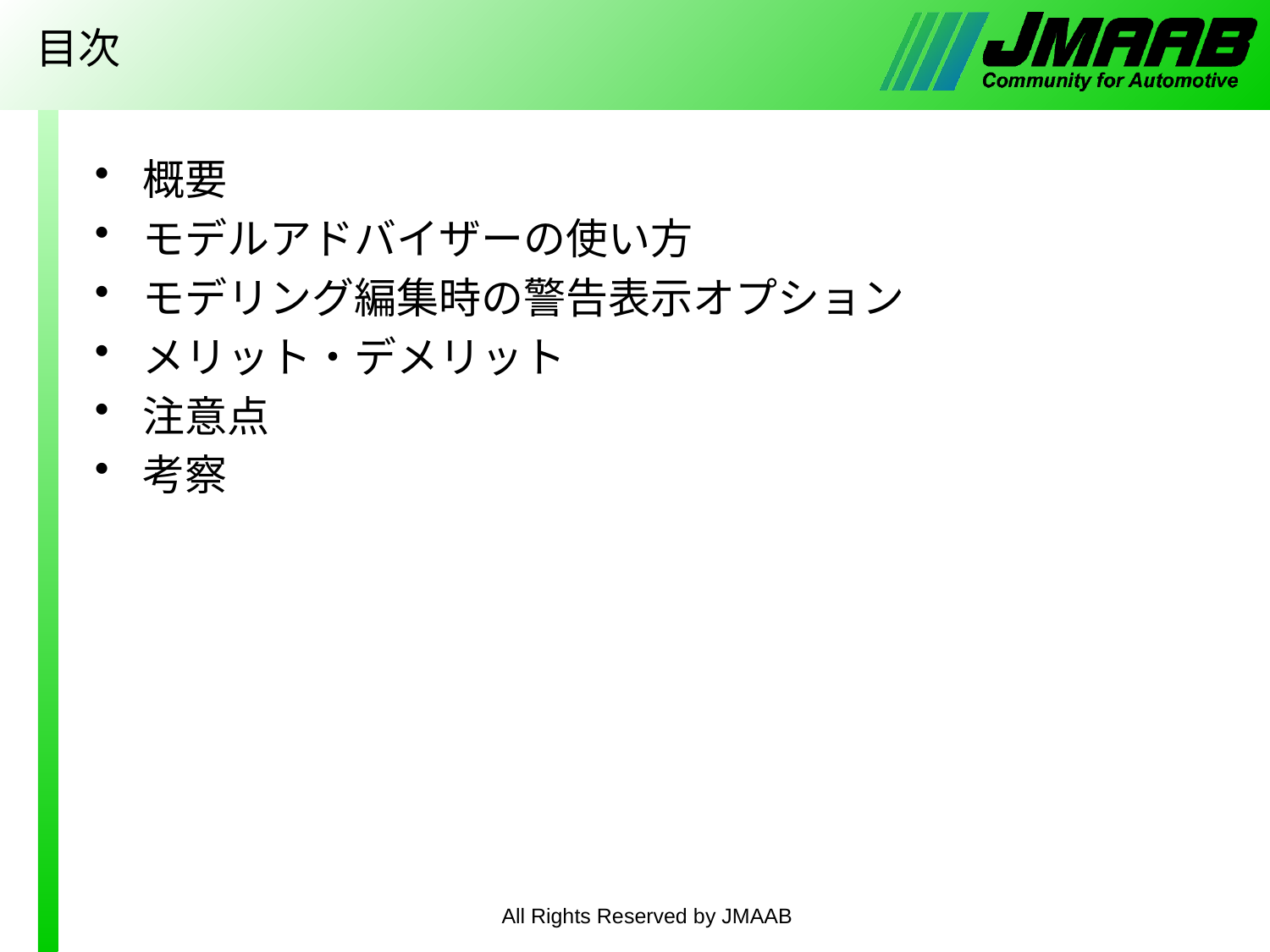

# 目次
概要
モデルアドバイザーの使い方
モデリング編集時の警告表示オプション
メリット・デメリット
注意点
考察